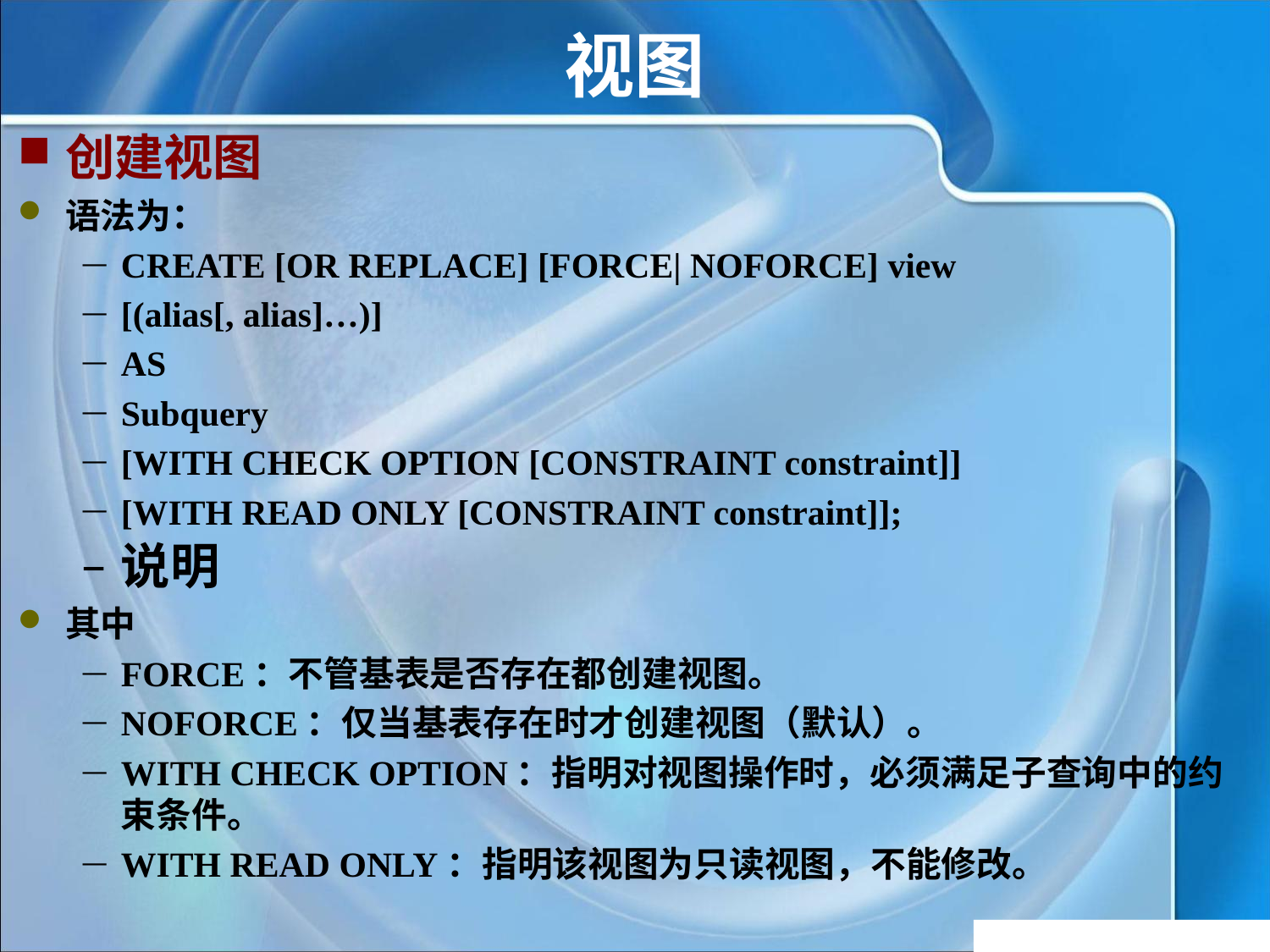

# 视图
创建视图
语法为：
CREATE [OR REPLACE] [FORCE| NOFORCE] view
[(alias[, alias]…)]
AS
Subquery
[WITH CHECK OPTION [CONSTRAINT constraint]]
[WITH READ ONLY [CONSTRAINT constraint]];
说明
其中
FORCE：不管基表是否存在都创建视图。
NOFORCE：仅当基表存在时才创建视图（默认）。
WITH CHECK OPTION：指明对视图操作时，必须满足子查询中的约束条件。
WITH READ ONLY：指明该视图为只读视图，不能修改。
103